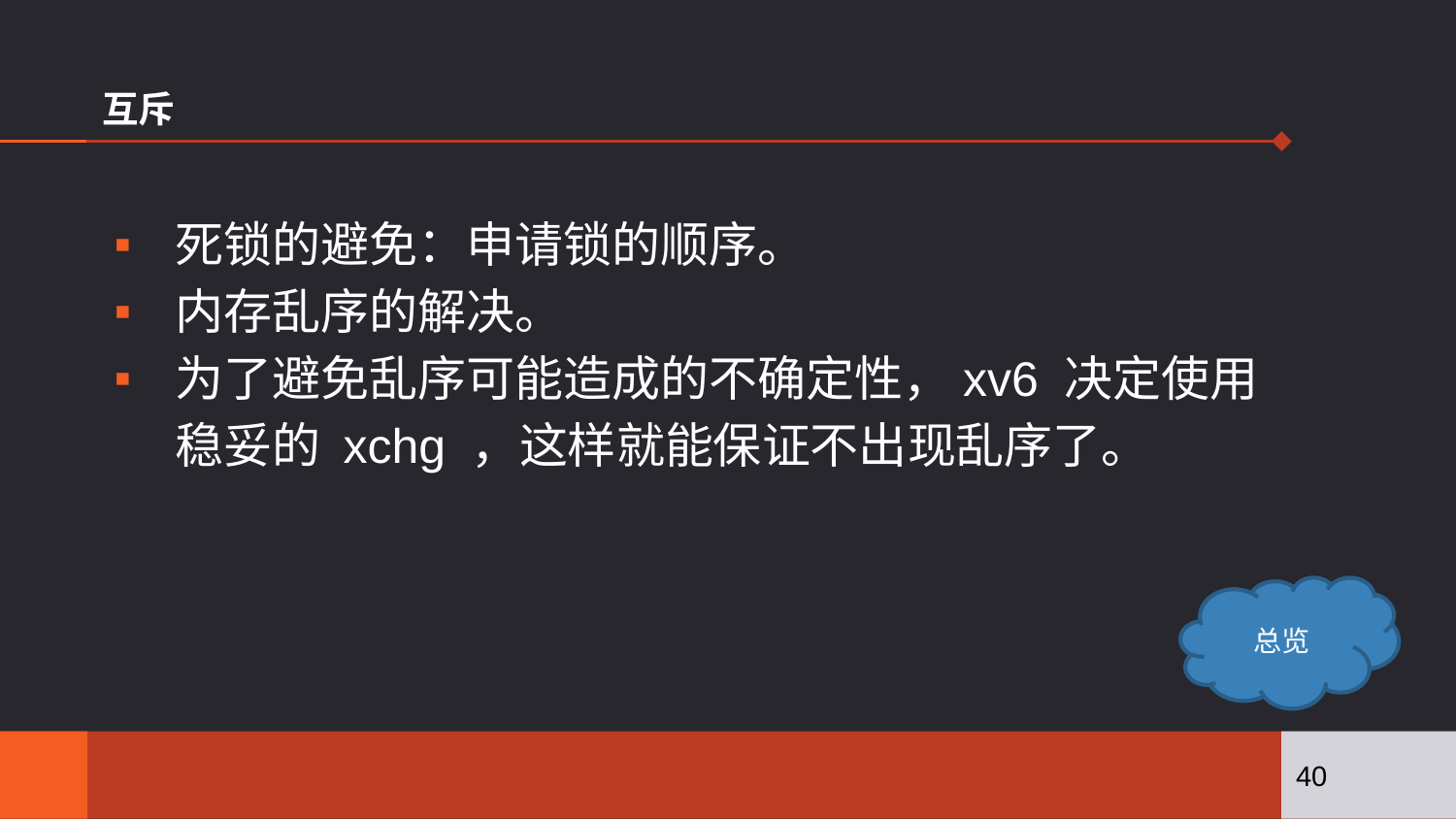

# 互斥
死锁的避免：申请锁的顺序。
内存乱序的解决。
为了避免乱序可能造成的不确定性，xv6 决定使用稳妥的 xchg ，这样就能保证不出现乱序了。
总览
40